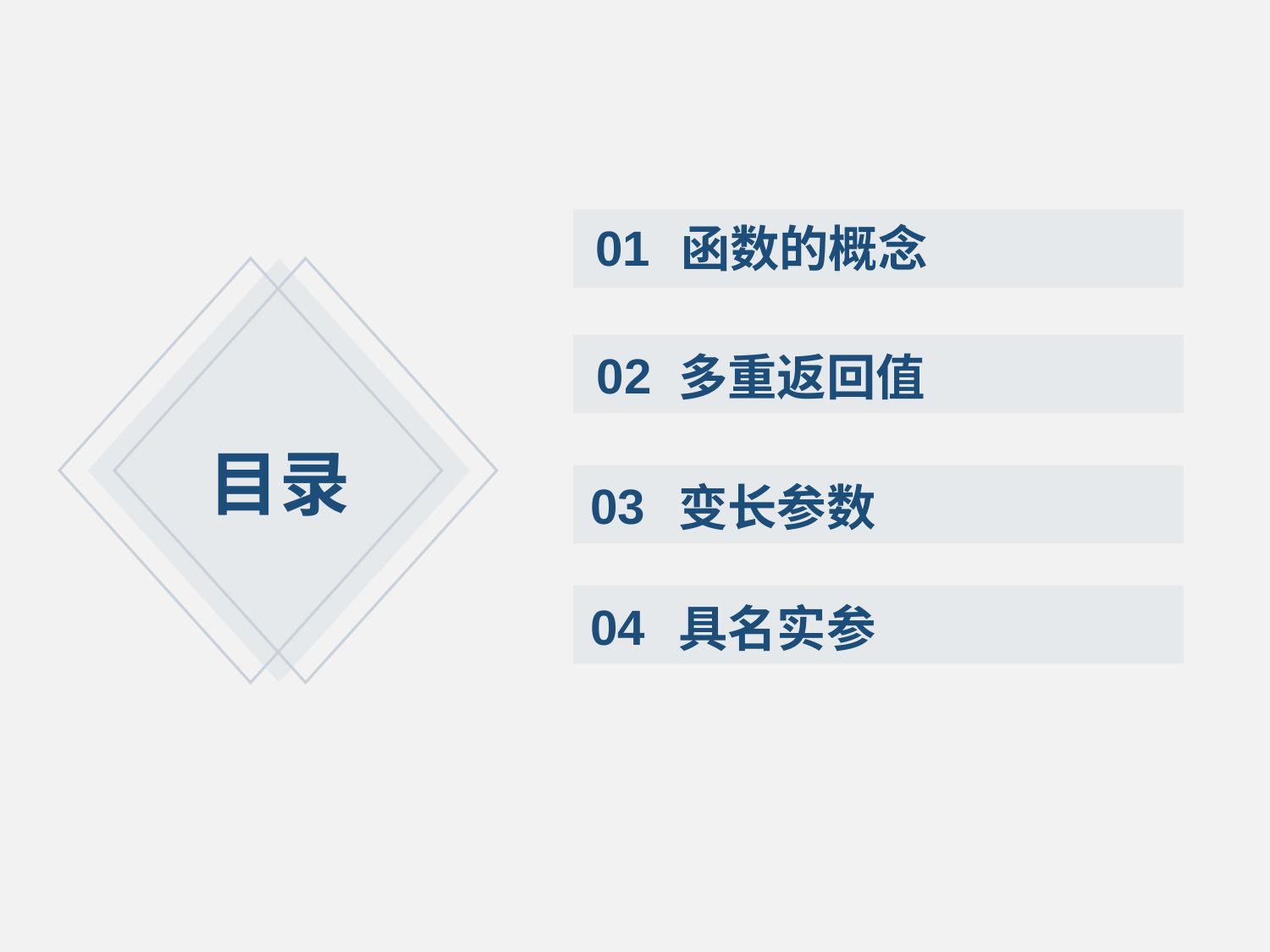

函数的概念
01

目录

  多重返回值
02

  变长参数
03

  具名实参
04